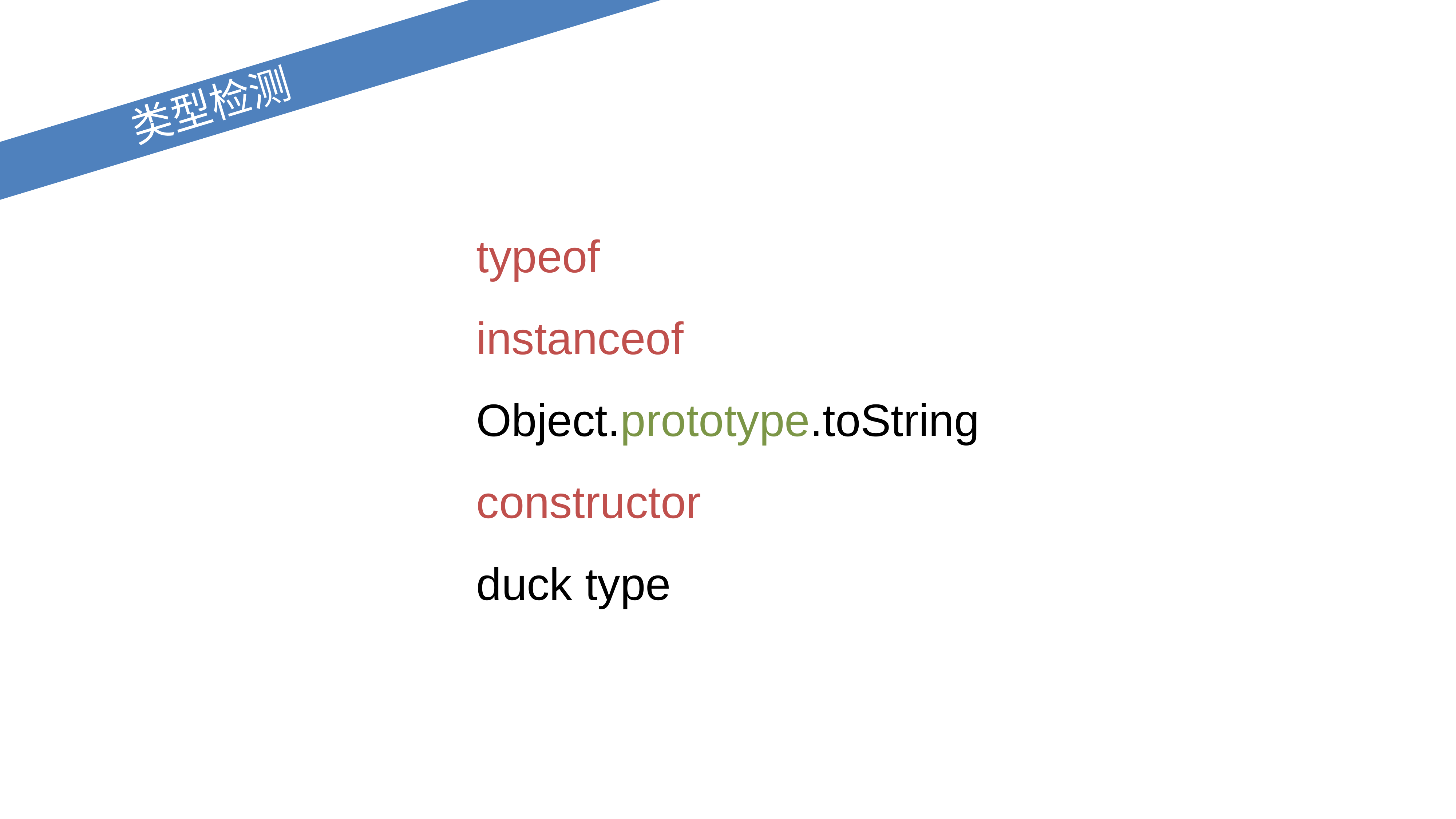

类型检测
typeof
instanceof
Object.prototype.toString
constructor
duck type